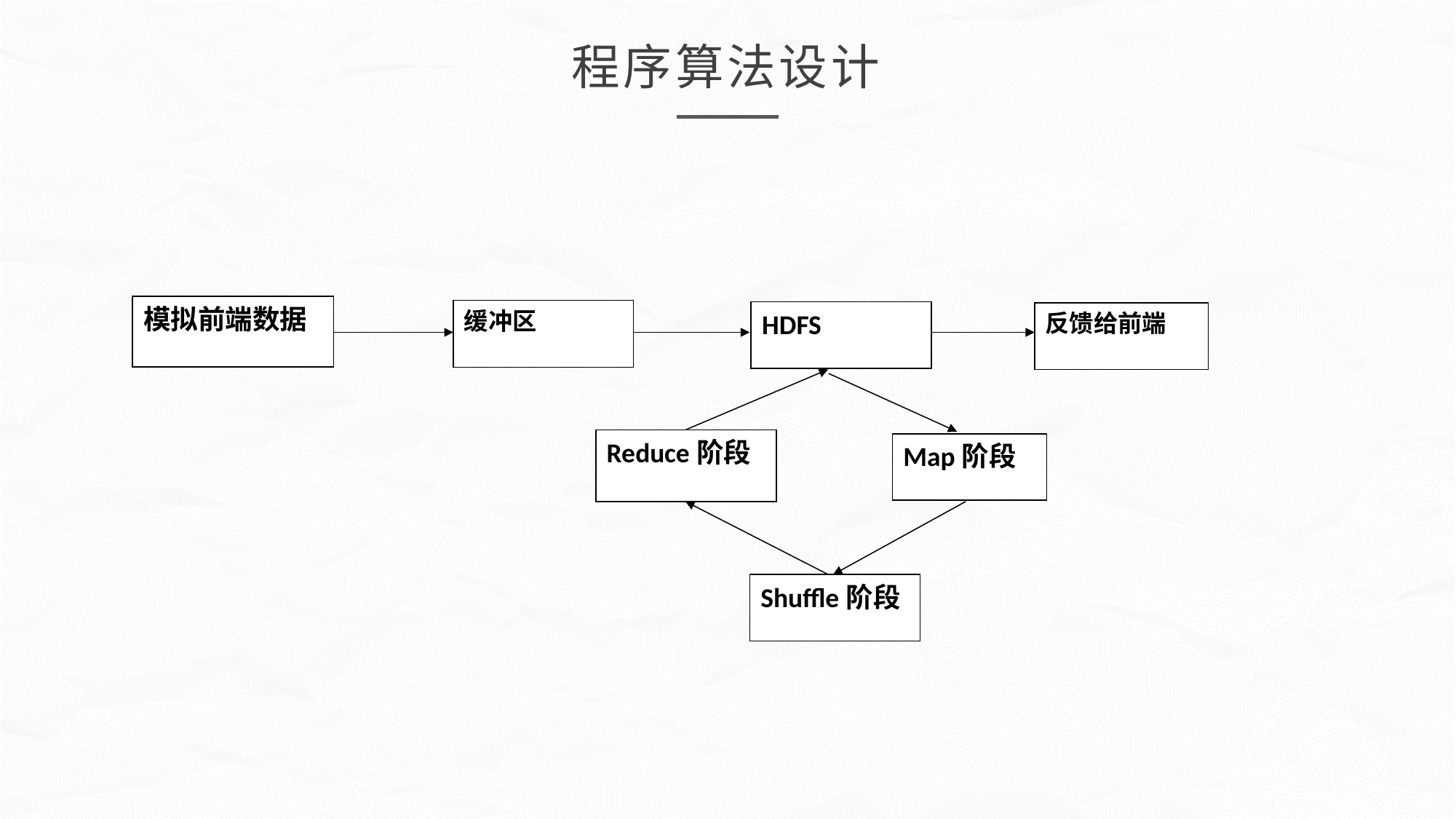

程序算法设计
模拟前端数据
缓冲区
HDFS
反馈给前端
Reduce阶段
Map阶段
Shuffle阶段